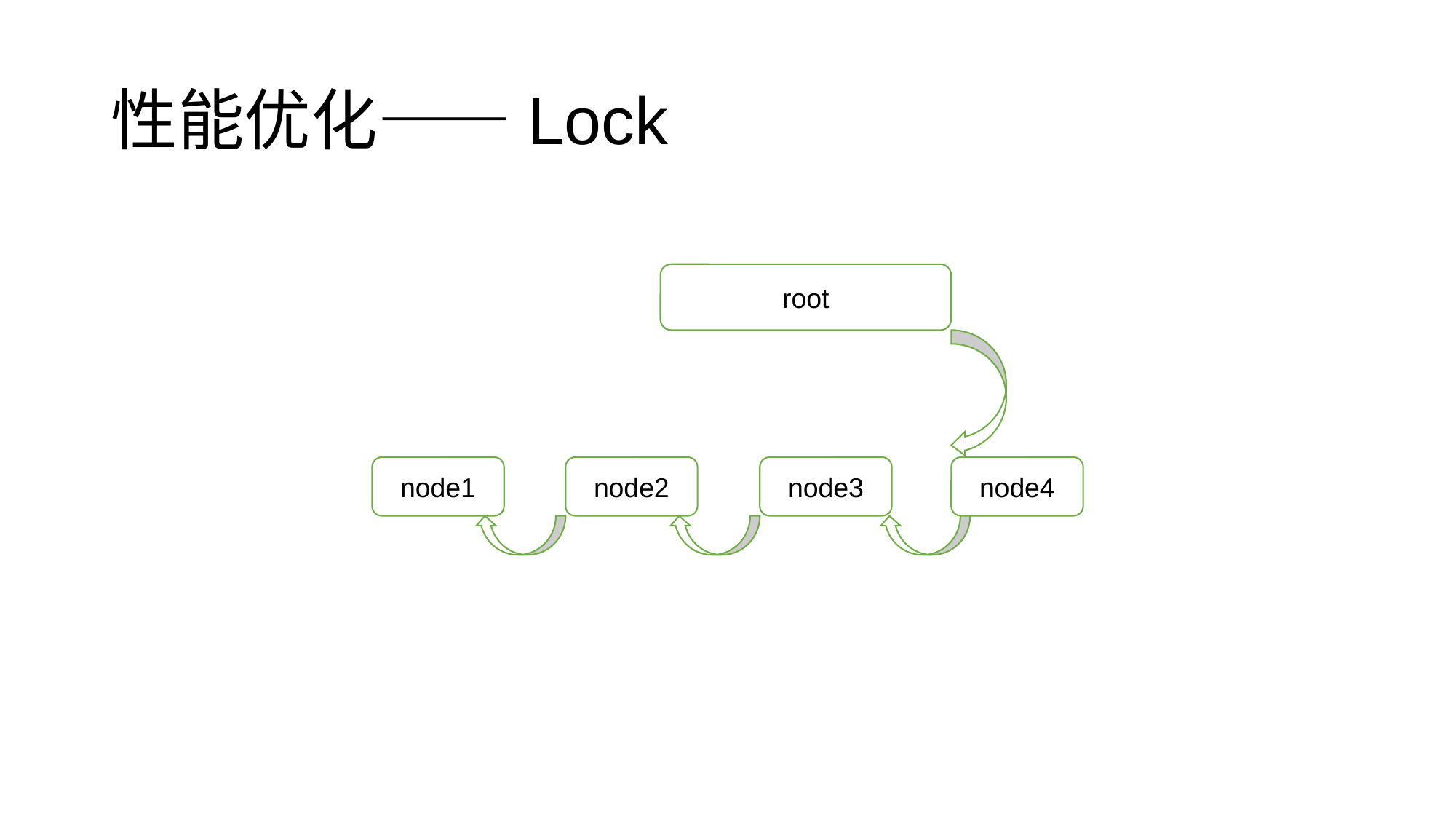

# 性能优化——Lock
root

node1
node2
node3
node4